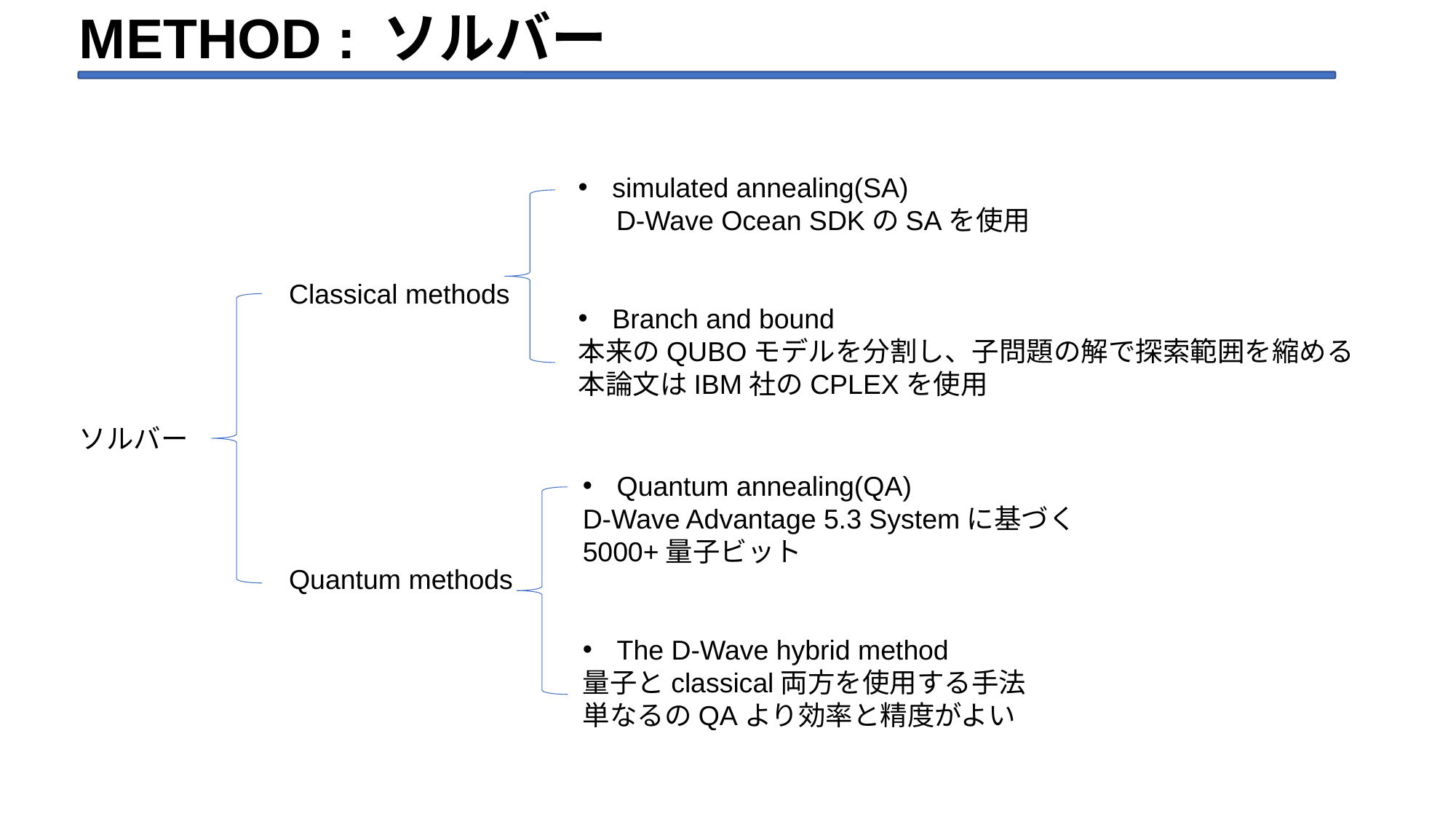

# METHOD : ソルバー

simulated annealing(SA)
     D-Wave Ocean SDKのSAを使用

Branch and bound
本来のQUBOモデルを分割し、子問題の解で探索範囲を縮める
本論文はIBM社のCPLEXを使用

Classical methods

ソルバー
Quantum annealing(QA)
D-Wave Advantage 5.3 Systemに基づく
5000+量子ビット

The D-Wave hybrid method
量子とclassical両方を使用する手法
単なるのQAより効率と精度がよい

Quantum methods